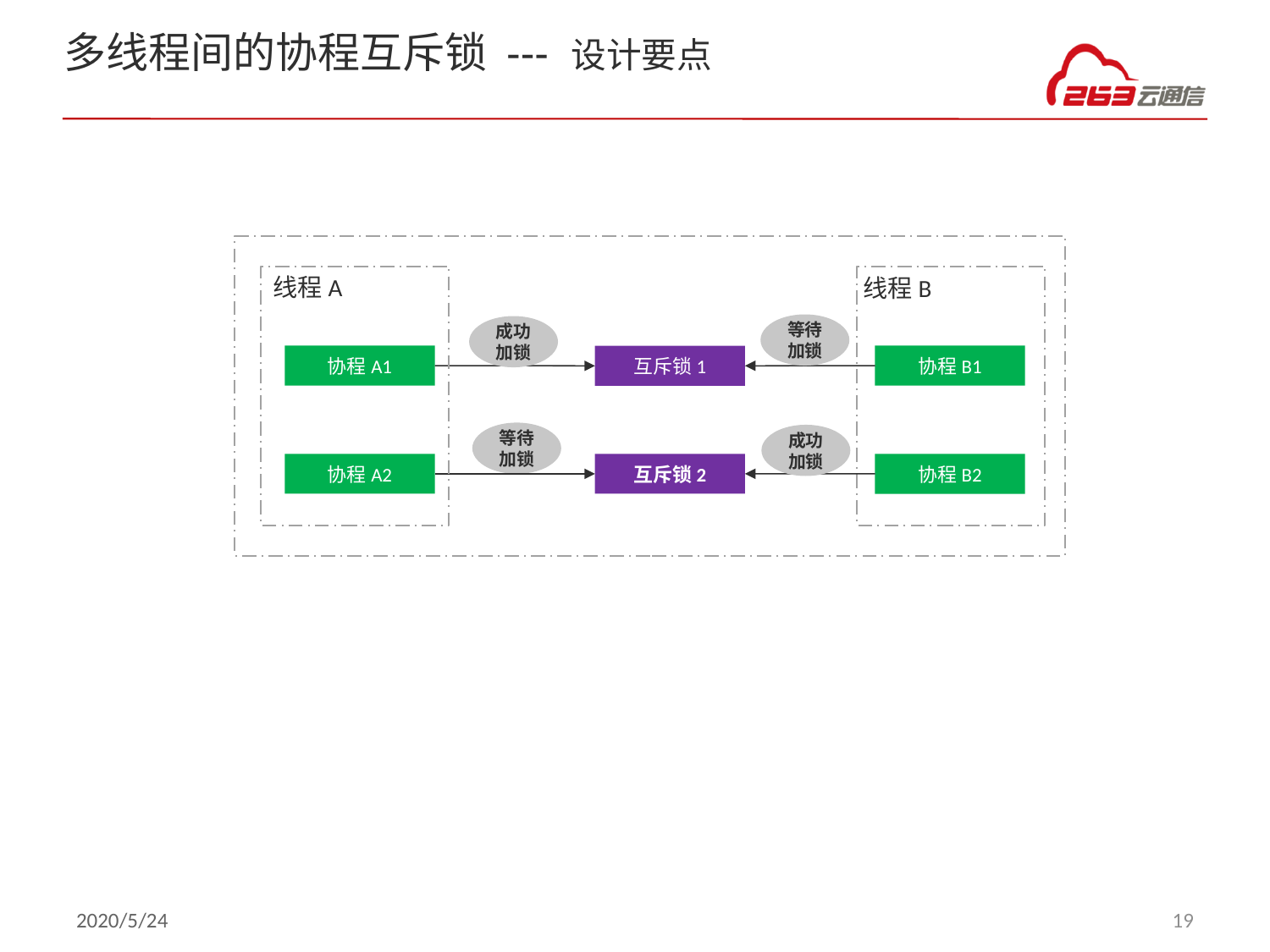

# 多线程间的协程互斥锁 --- 设计要点

线程A

线程B

等待加锁
成功加锁
协程A1
协程B1
互斥锁1
等待加锁
成功加锁
协程A2
互斥锁2
协程B2